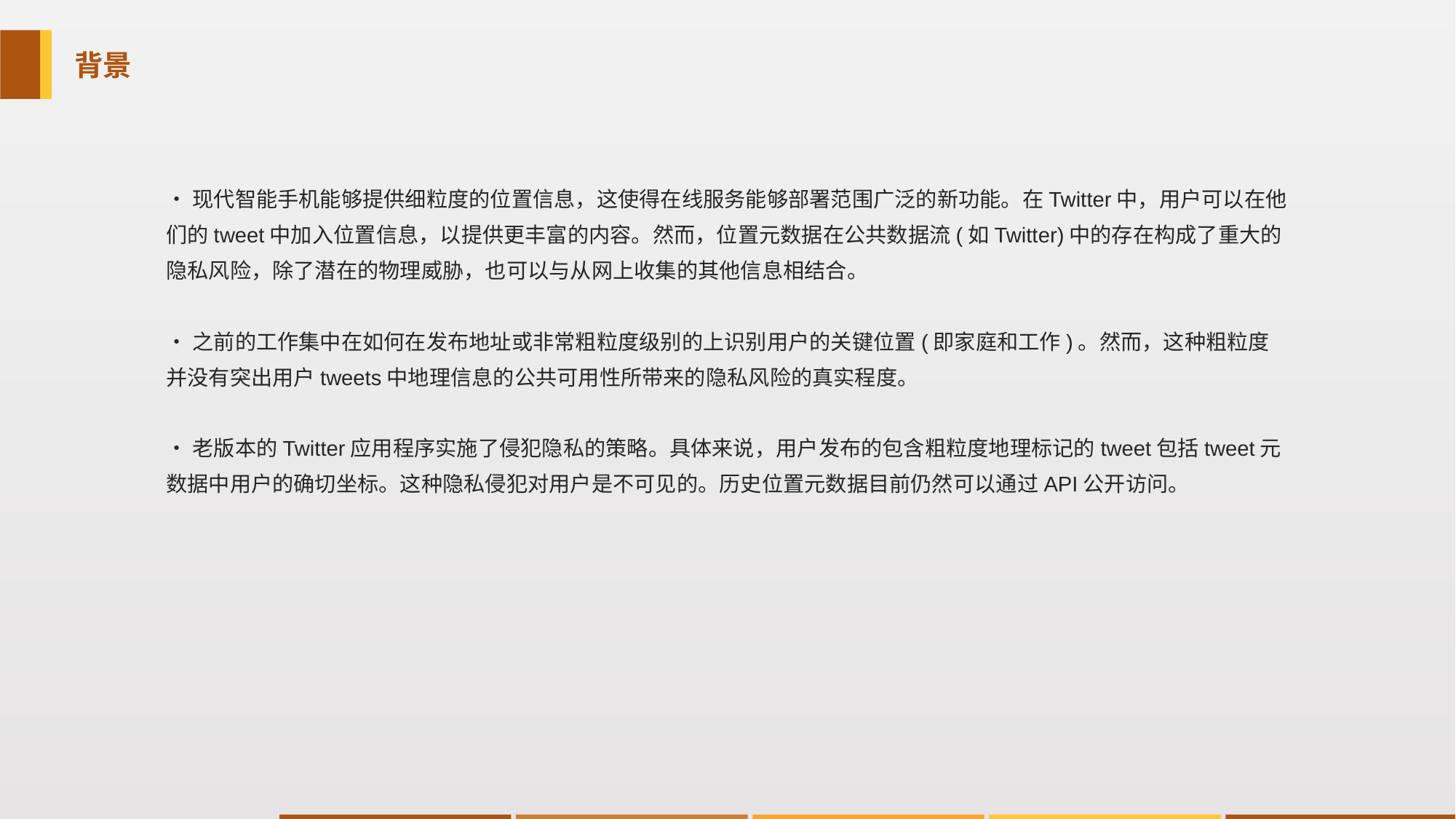

背景
•现代智能手机能够提供细粒度的位置信息，这使得在线服务能够部署范围广泛的新功能。在Twitter中，用户可以在他们的tweet中加入位置信息，以提供更丰富的内容。然而，位置元数据在公共数据流(如Twitter)中的存在构成了重大的隐私风险，除了潜在的物理威胁，也可以与从网上收集的其他信息相结合。

•之前的工作集中在如何在发布地址或非常粗粒度级别的上识别用户的关键位置(即家庭和工作)。然而，这种粗粒度并没有突出用户tweets中地理信息的公共可用性所带来的隐私风险的真实程度。

•老版本的Twitter应用程序实施了侵犯隐私的策略。具体来说，用户发布的包含粗粒度地理标记的tweet包括tweet元数据中用户的确切坐标。这种隐私侵犯对用户是不可见的。历史位置元数据目前仍然可以通过API公开访问。